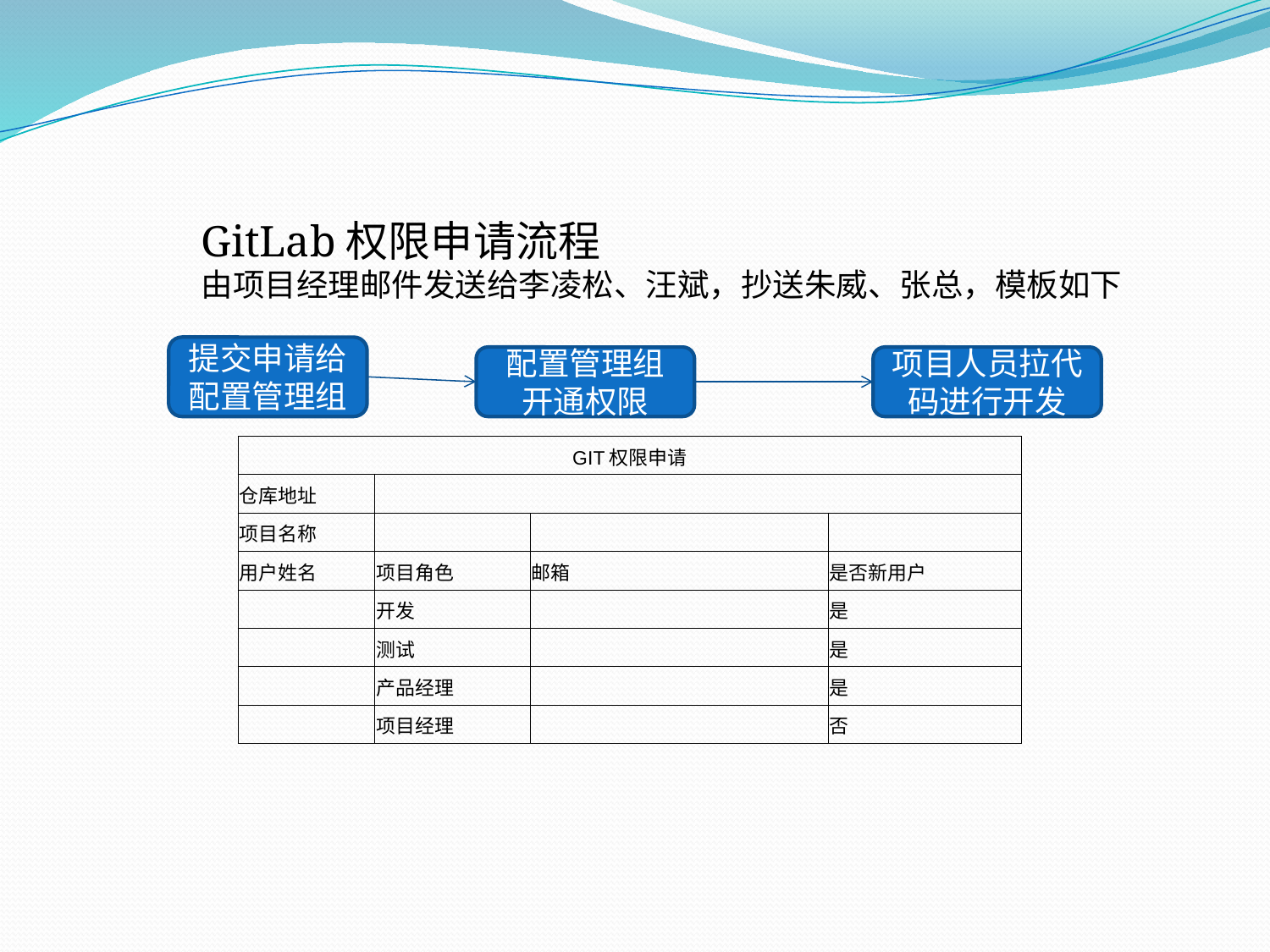

GitLab权限申请流程
由项目经理邮件发送给李凌松、汪斌，抄送朱威、张总，模板如下

提交申请给配置管理组
配置管理组开通权限
项目人员拉代码进行开发
| GIT权限申请 |  |  |  |
| --- | --- | --- | --- |
| 仓库地址 |  |  |  |
| 项目名称 |  |  |  |
| 用户姓名 | 项目角色 | 邮箱 | 是否新用户 |
|  | 开发 |  | 是 |
|  | 测试 |  | 是 |
|  | 产品经理 |  | 是 |
|  | 项目经理 |  | 否 |